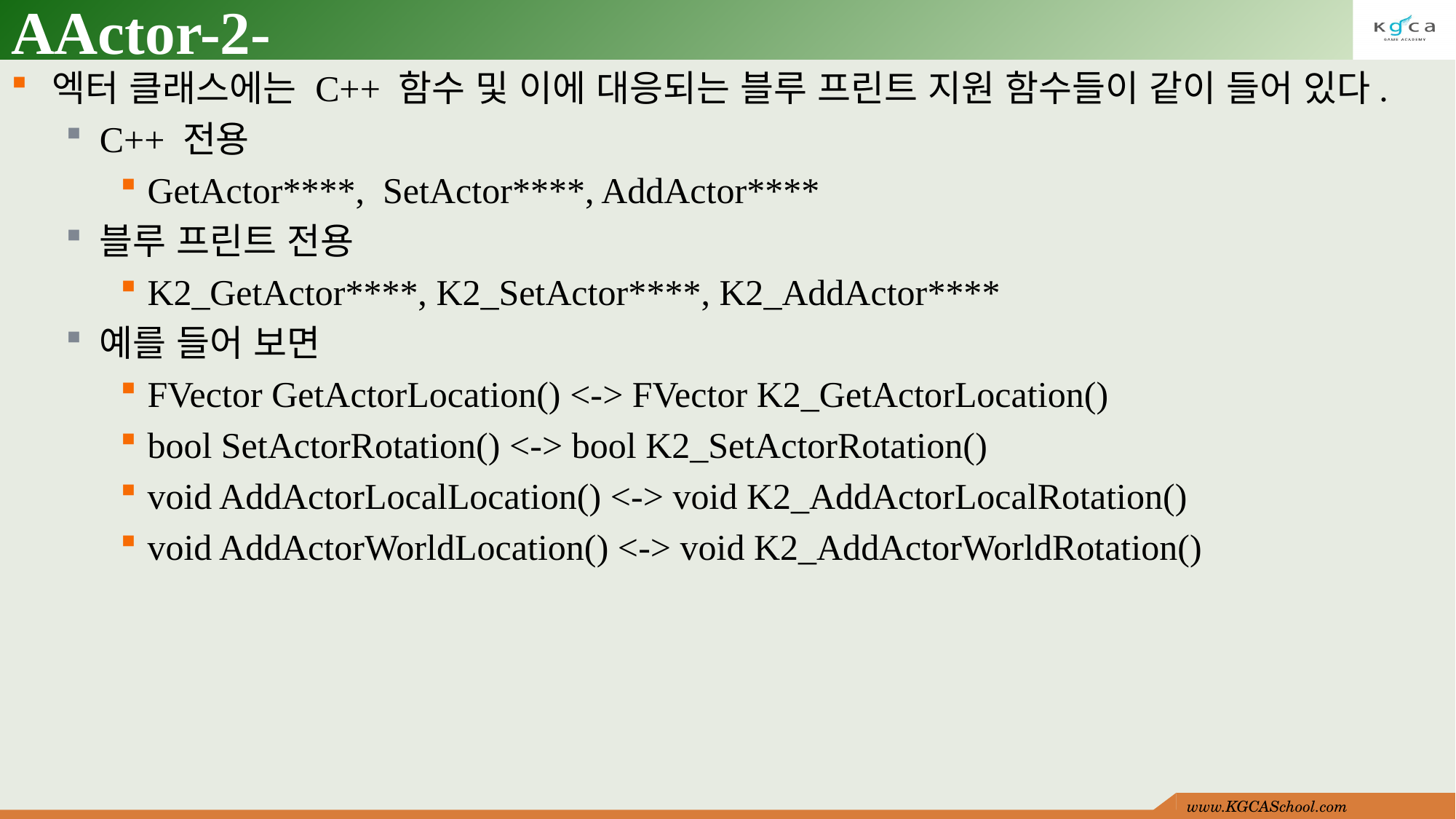

# AActor-2-
엑터 클래스에는 C++ 함수 및 이에 대응되는 블루 프린트 지원 함수들이 같이 들어 있다.
C++ 전용
GetActor****,  SetActor****, AddActor****
블루 프린트 전용
K2_GetActor****, K2_SetActor****, K2_AddActor****
예를 들어 보면
FVector GetActorLocation() <-> FVector K2_GetActorLocation()
bool SetActorRotation() <-> bool K2_SetActorRotation()
void AddActorLocalLocation() <-> void K2_AddActorLocalRotation()
void AddActorWorldLocation() <-> void K2_AddActorWorldRotation()